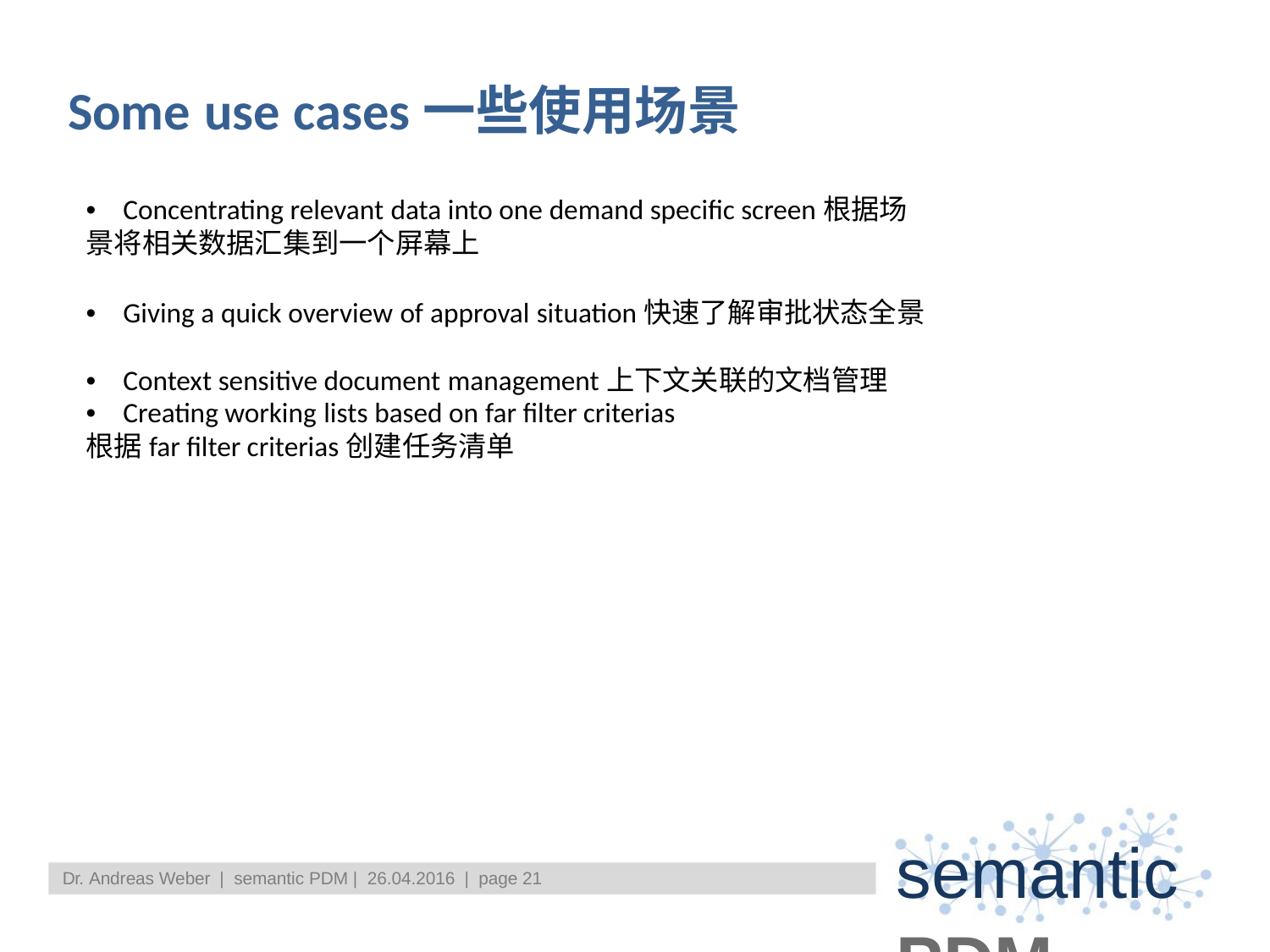

Some use cases一些使用场景
• Concentrating relevant data into one demand specific screen根据场景将相关数据汇集到一个屏幕上
• Giving a quick overview of approval situation快速了解审批状态全景
• Context sensitive document management上下文关联的文档管理
• Creating working lists based on far filter criterias
根据far filter criterias创建任务清单
semantic PDM
Dr. Andreas Weber | semantic PDM | 26.04.2016 | page 21